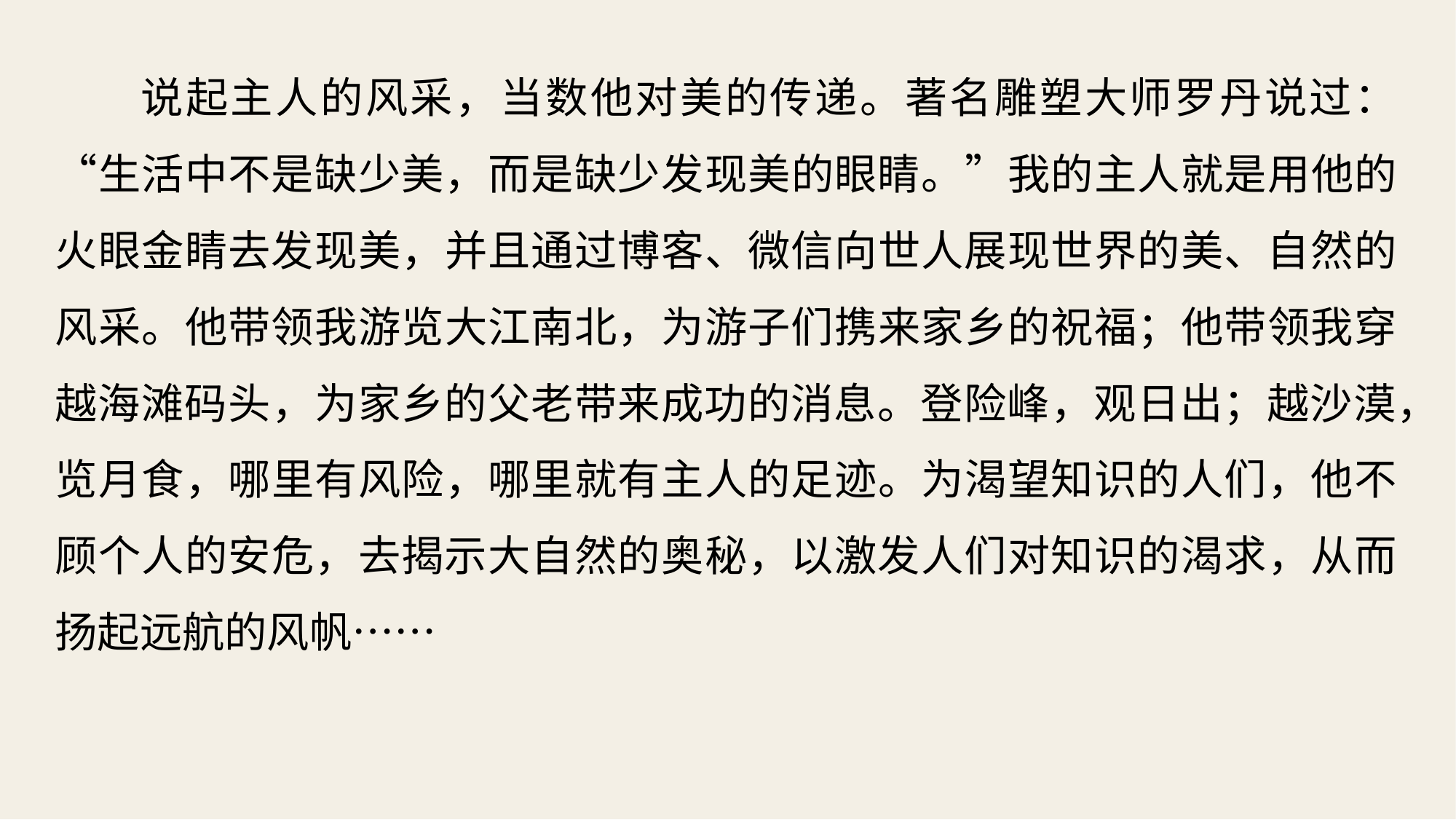

说起主人的风采，当数他对美的传递。著名雕塑大师罗丹说过：“生活中不是缺少美，而是缺少发现美的眼睛。”我的主人就是用他的火眼金睛去发现美，并且通过博客、微信向世人展现世界的美、自然的风采。他带领我游览大江南北，为游子们携来家乡的祝福；他带领我穿越海滩码头，为家乡的父老带来成功的消息。登险峰，观日出；越沙漠，览月食，哪里有风险，哪里就有主人的足迹。为渴望知识的人们，他不顾个人的安危，去揭示大自然的奥秘，以激发人们对知识的渴求，从而扬起远航的风帆……